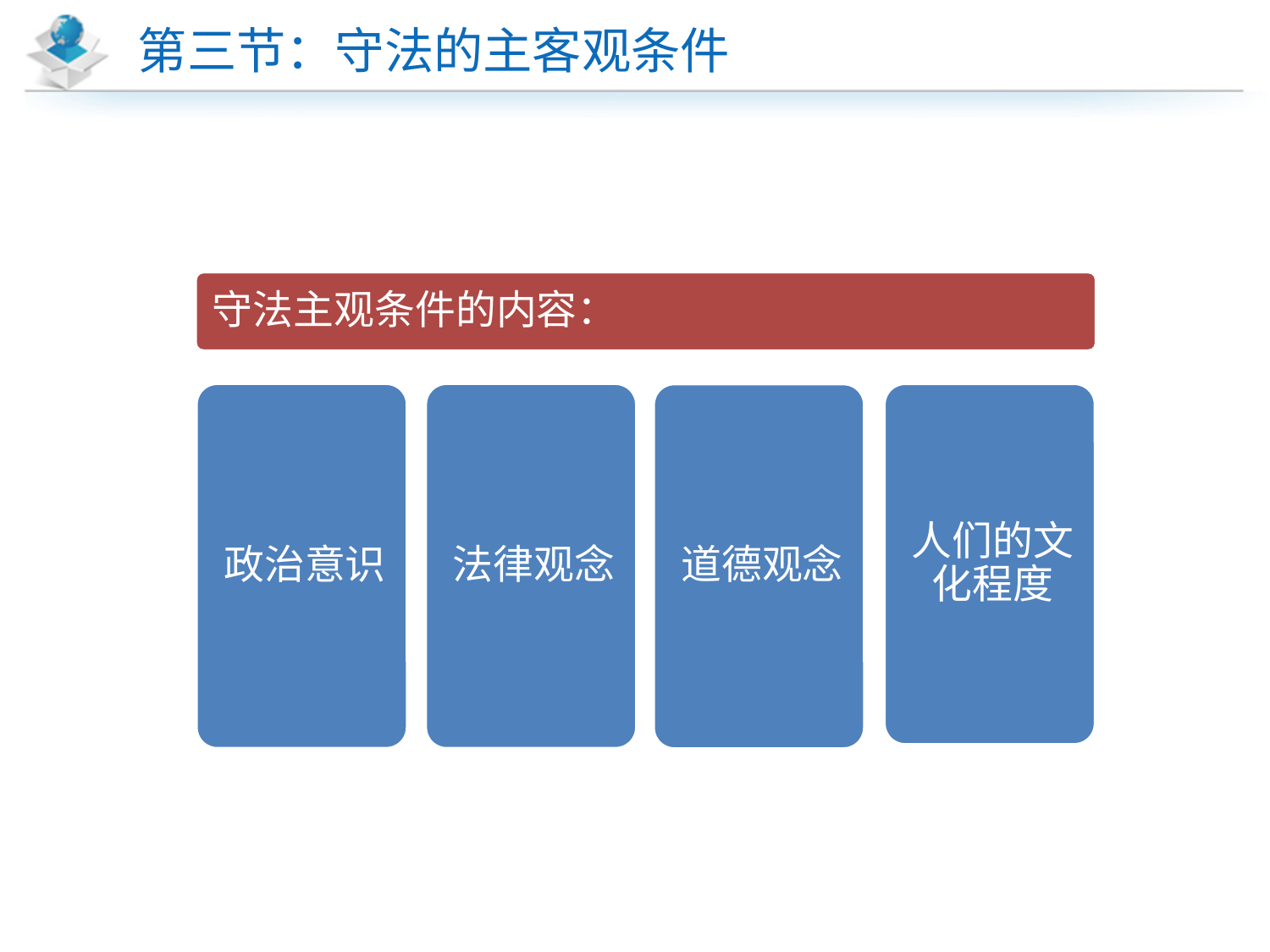

# 第三节：守法的主客观条件
守法主观条件的内容：
政治意识
法律观念
道德观念
人们的文化程度